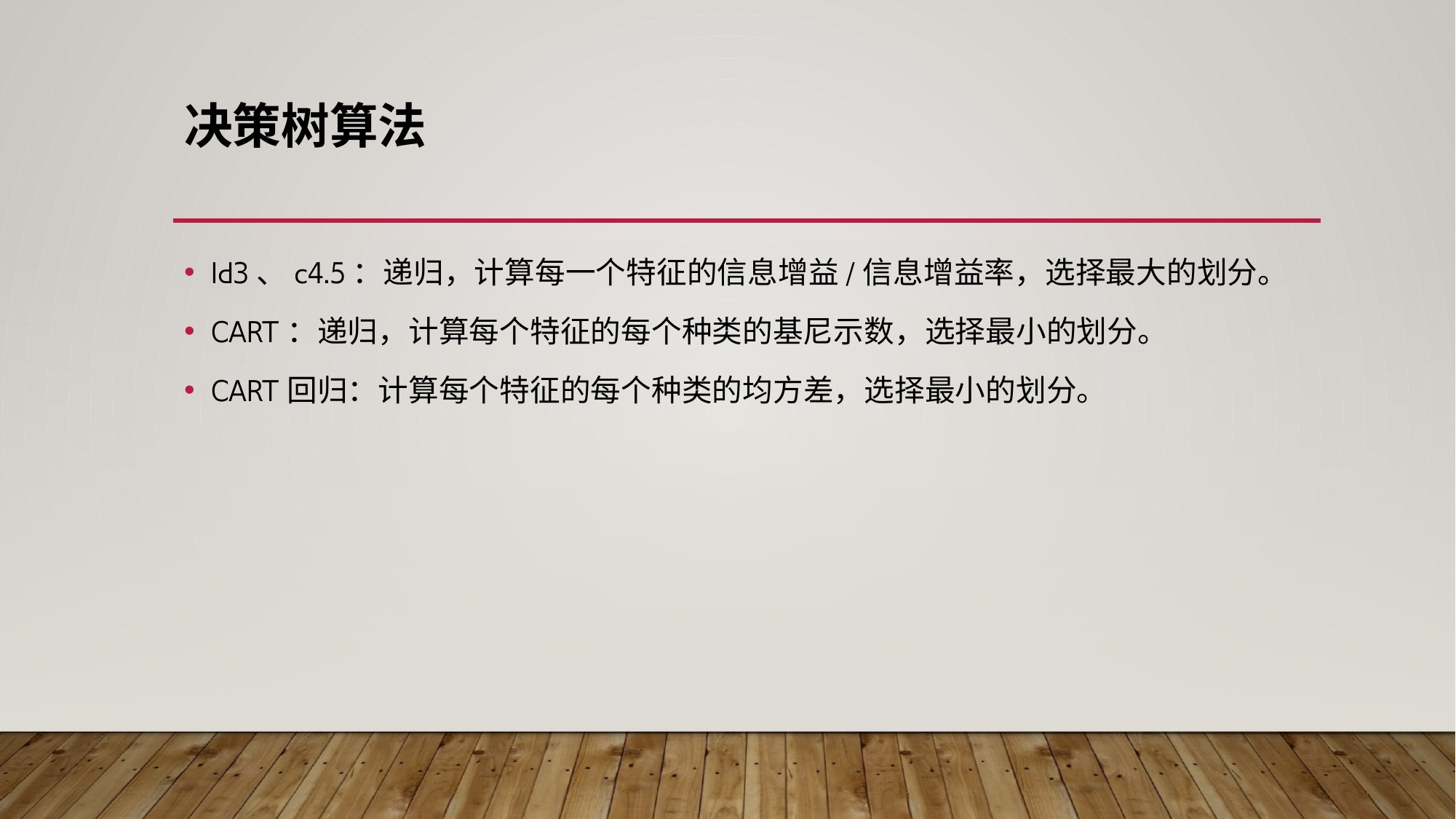

# 决策树算法
Id3、c4.5：递归，计算每一个特征的信息增益/信息增益率，选择最大的划分。
CART：递归，计算每个特征的每个种类的基尼示数，选择最小的划分。
CART回归：计算每个特征的每个种类的均方差，选择最小的划分。